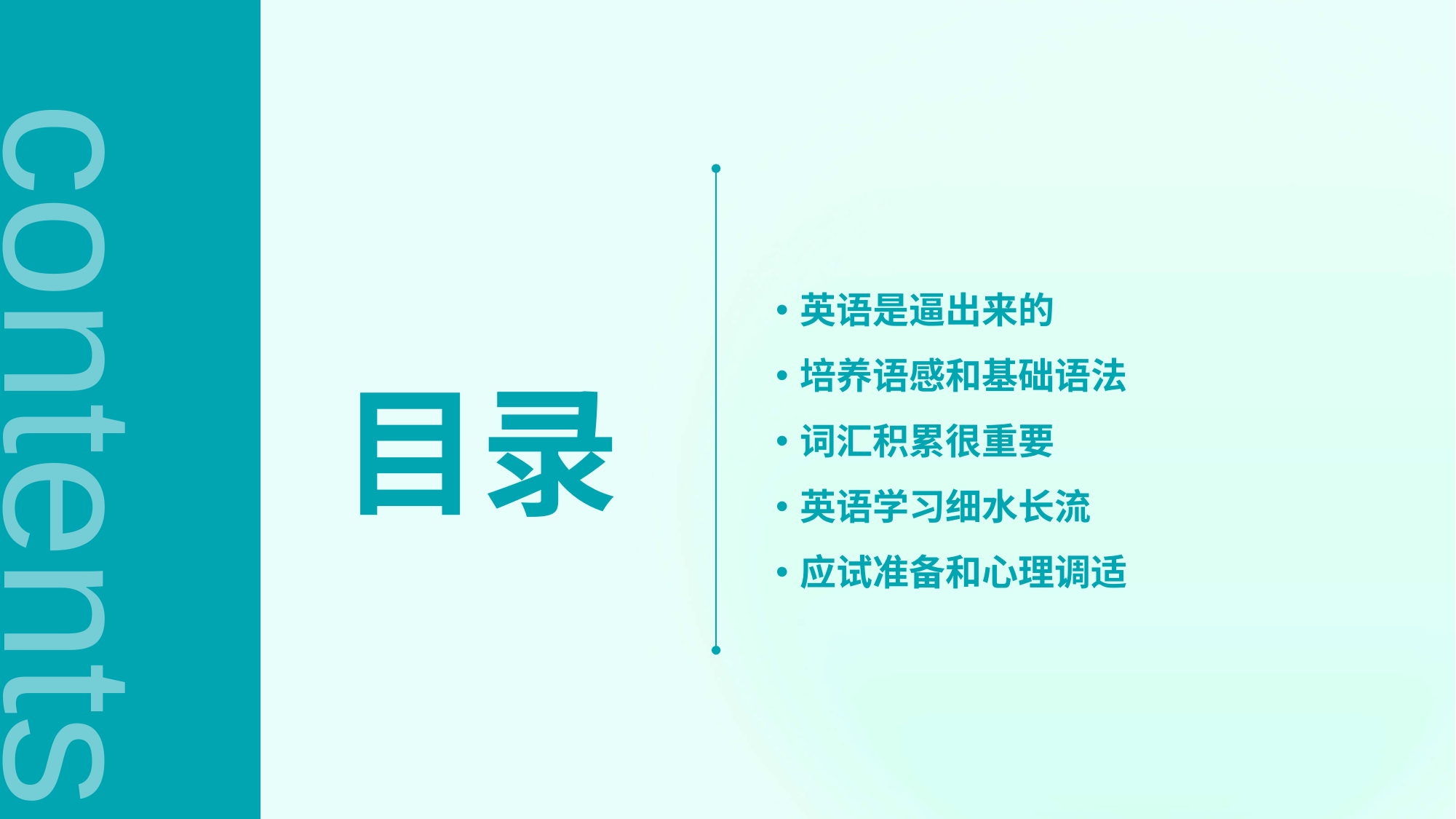

contents
英语是逼出来的
培养语感和基础语法
词汇积累很重要
英语学习细水长流
应试准备和心理调适

目录